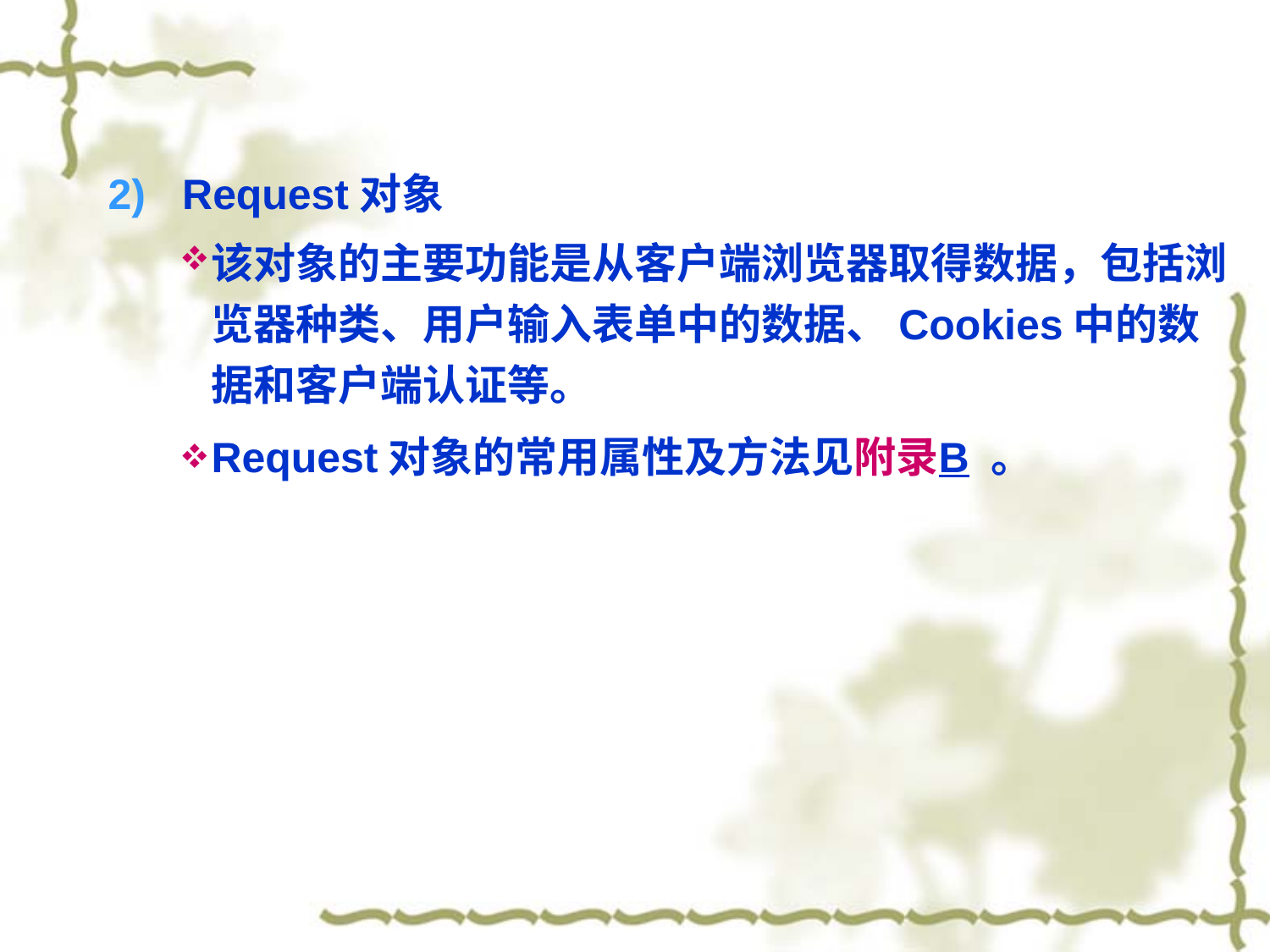

Request对象
该对象的主要功能是从客户端浏览器取得数据，包括浏览器种类、用户输入表单中的数据、Cookies中的数据和客户端认证等。
Request对象的常用属性及方法见附录B 。